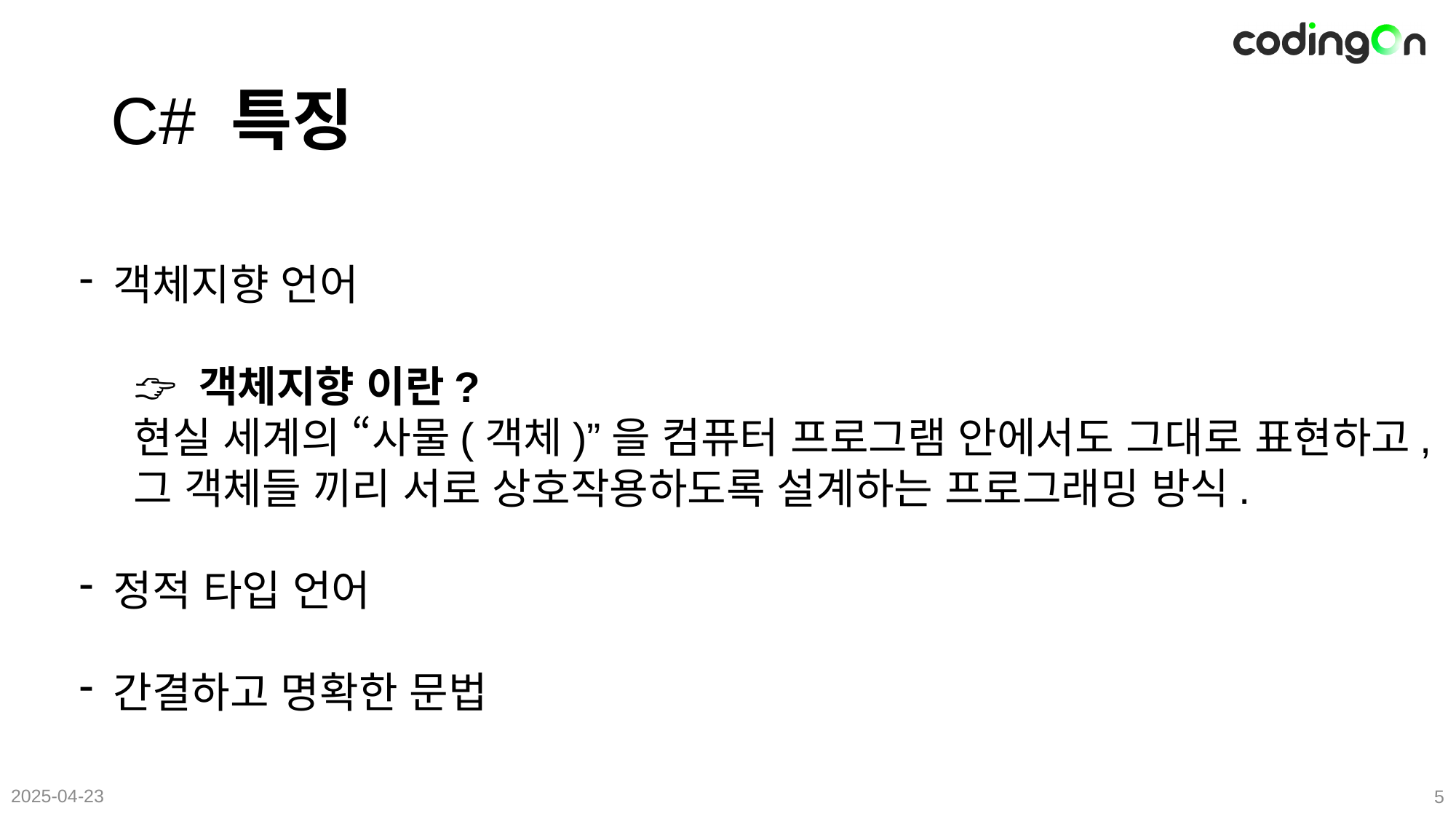

# C# 특징
객체지향 언어
👉 객체지향 이란?
현실 세계의 “사물(객체)”을 컴퓨터 프로그램 안에서도 그대로 표현하고,
그 객체들 끼리 서로 상호작용하도록 설계하는 프로그래밍 방식.
정적 타입 언어
간결하고 명확한 문법
2025-04-23
5